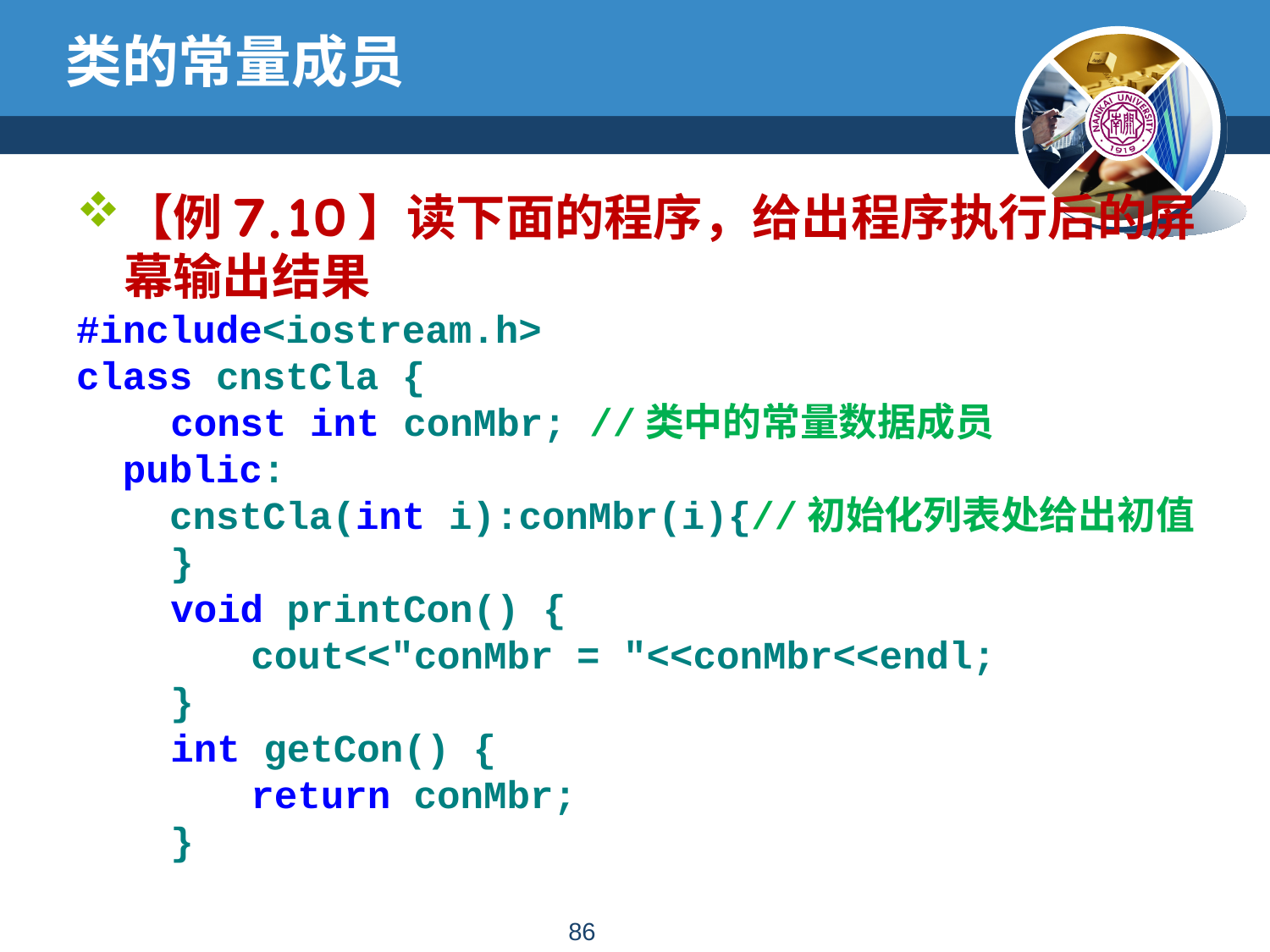

# 类的常量成员
【例7.10】读下面的程序，给出程序执行后的屏幕输出结果
#include<iostream.h>
class cnstCla {
	  const int conMbr; //类中的常量数据成员
  public:
    cnstCla(int i):conMbr(i){//初始化列表处给出初值
	  }
	  void printCon() {
		cout<<"conMbr = "<<conMbr<<endl;
	  }
	  int getCon() {
	 	return conMbr;
	  }
86